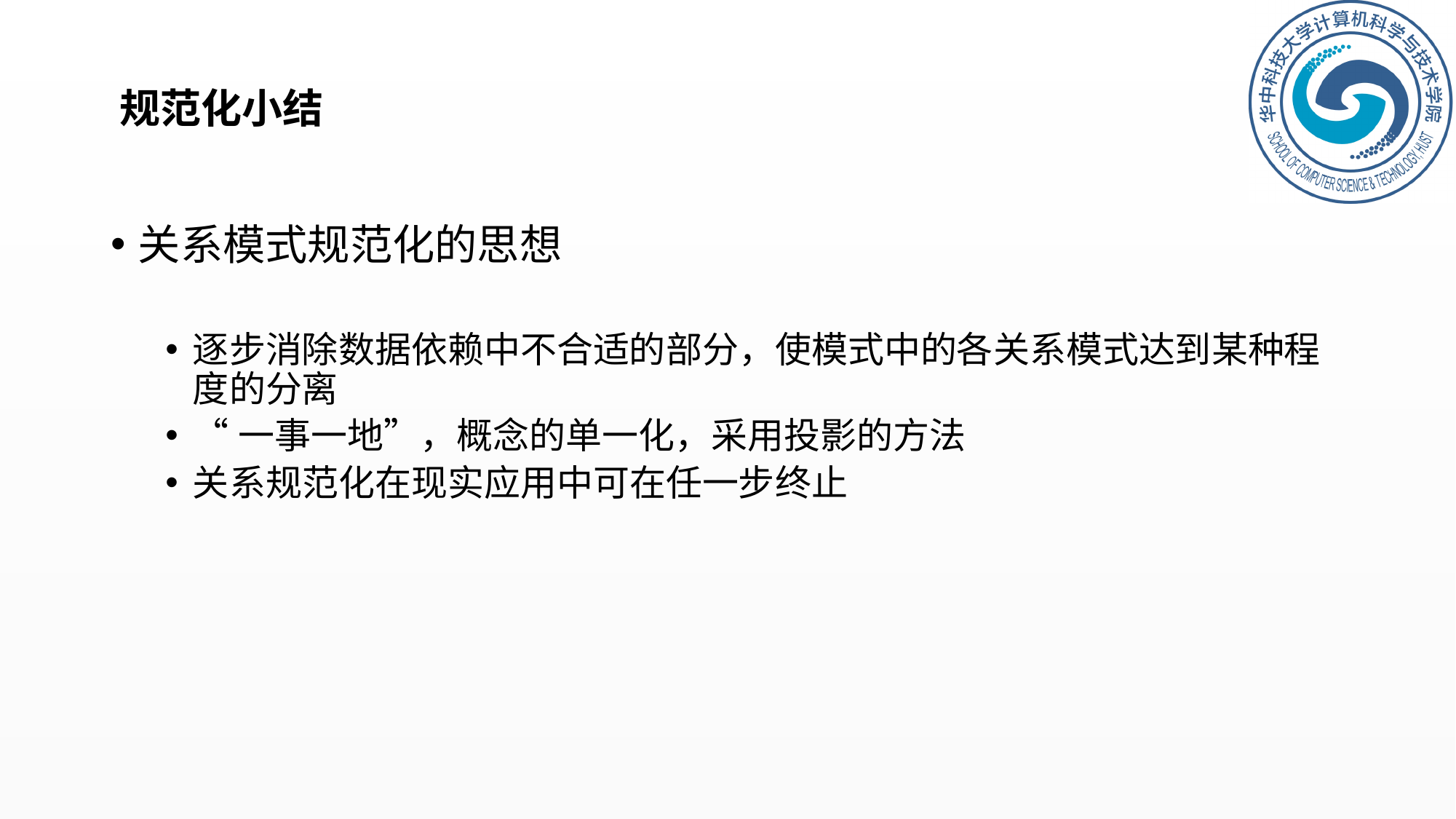

# 规范化小结
关系模式规范化的思想

逐步消除数据依赖中不合适的部分，使模式中的各关系模式达到某种程度的分离
“一事一地”，概念的单一化，采用投影的方法
关系规范化在现实应用中可在任一步终止